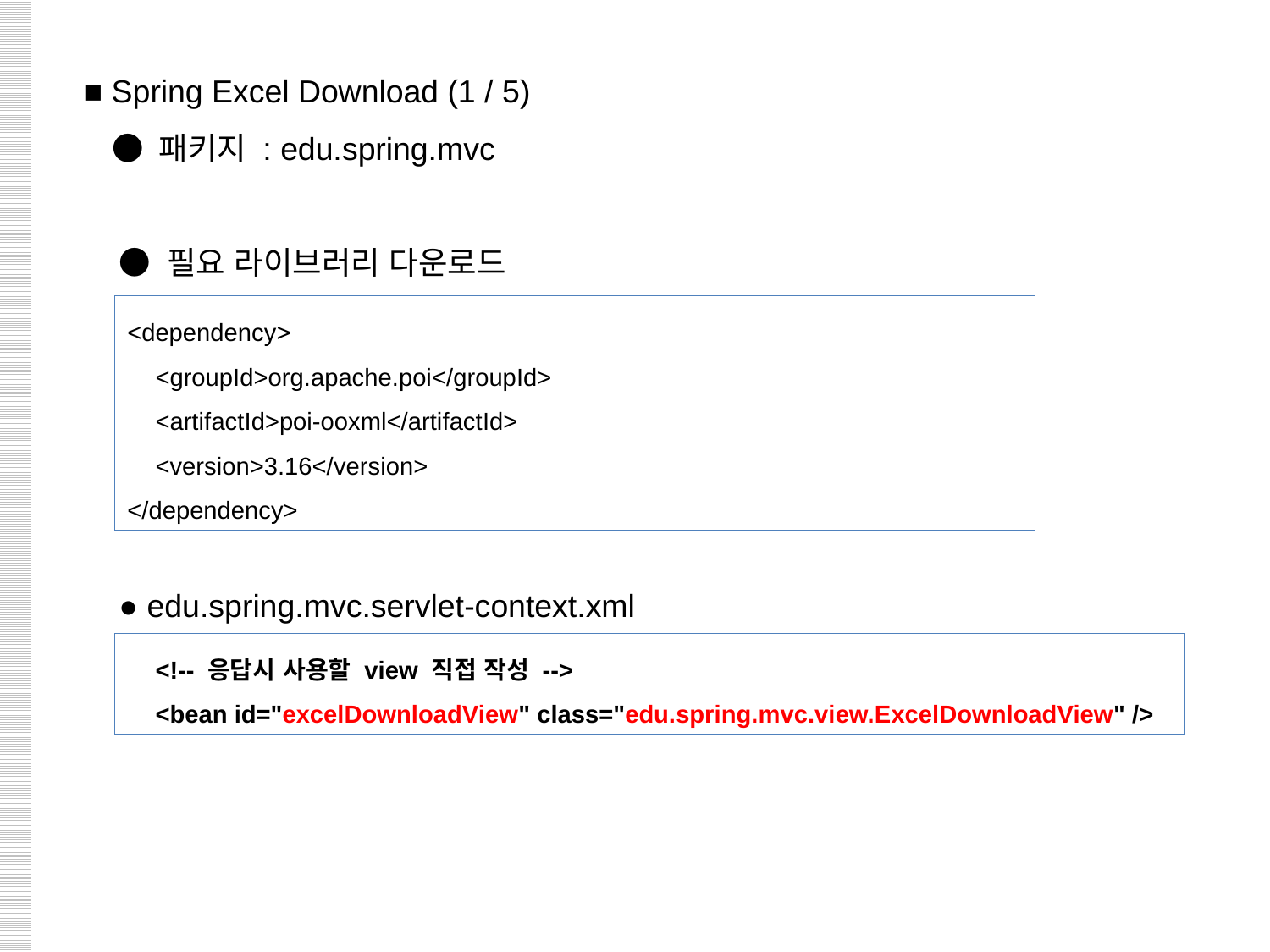

■ Spring Excel Download (1 / 5)
    ● 패키지 : edu.spring.mvc

    ● 필요 라이브러리 다운로드

    ● edu.spring.mvc.servlet-context.xml
<dependency>
    <groupId>org.apache.poi</groupId>
    <artifactId>poi-ooxml</artifactId>
    <version>3.16</version>
</dependency>
    <!-- 응답시 사용할 view 직접 작성 -->
    <bean id="excelDownloadView" class="edu.spring.mvc.view.ExcelDownloadView" />